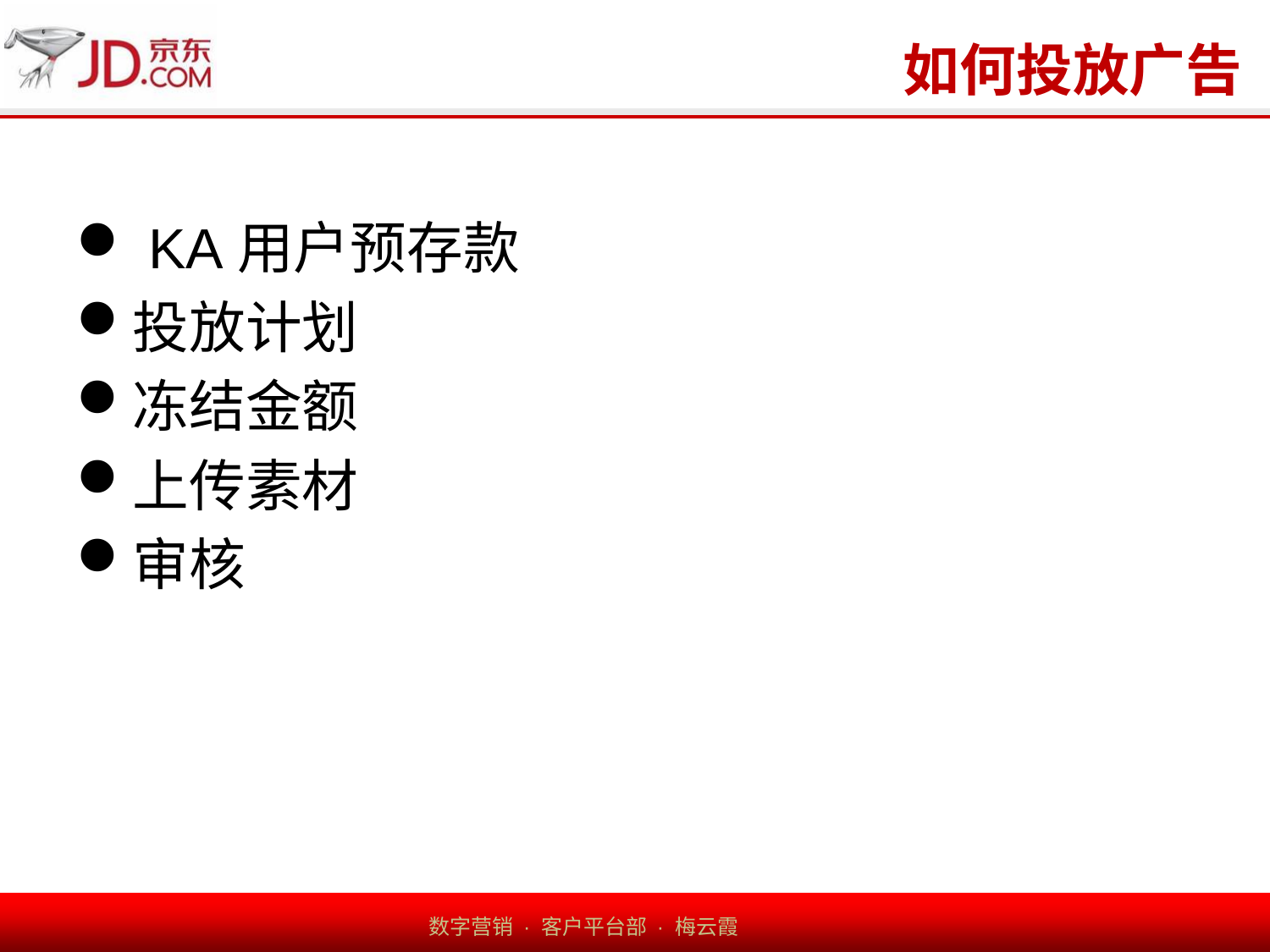

# 如何投放广告
 KA用户预存款
投放计划
冻结金额
上传素材
审核